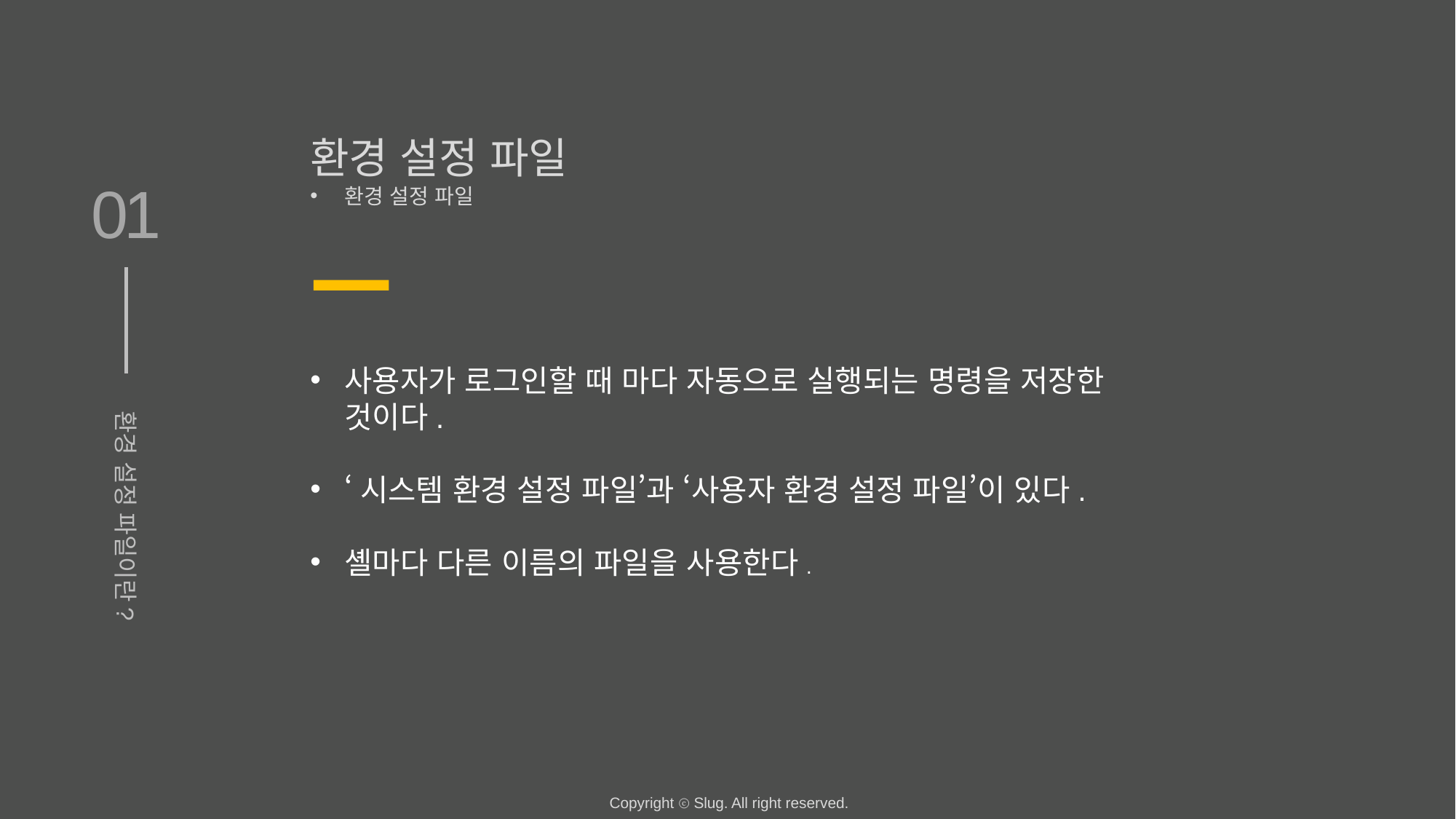

환경 설정 파일
01
환경 설정 파일

사용자가 로그인할 때 마다 자동으로 실행되는 명령을 저장한 것이다.

‘시스템 환경 설정 파일’과 ‘사용자 환경 설정 파일’이 있다.

셸마다 다른 이름의 파일을 사용한다.
환경 설정 파일이란?
Copyright ⓒ Slug. All right reserved.